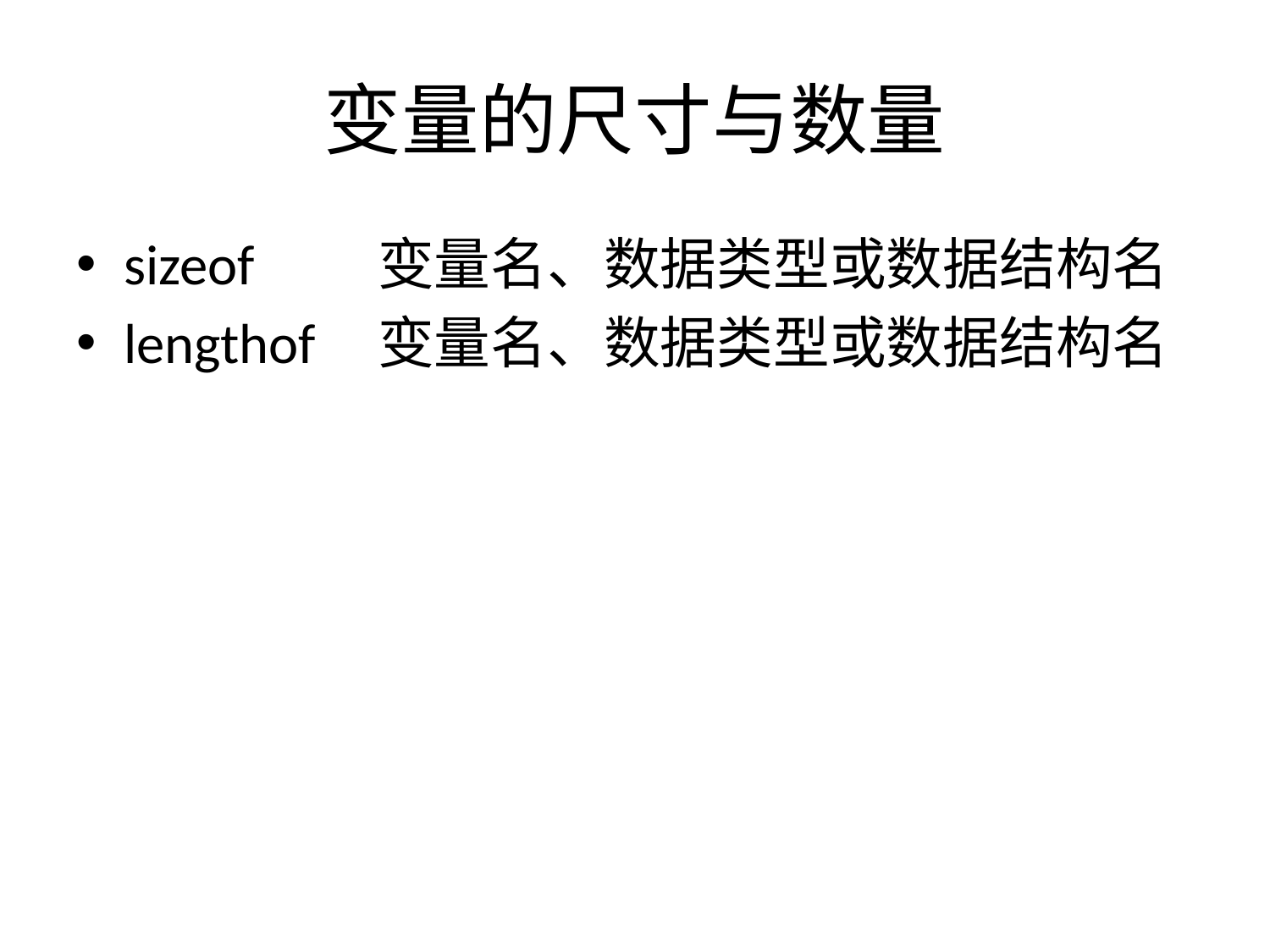

# 变量的尺寸与数量
sizeof	变量名、数据类型或数据结构名
lengthof	变量名、数据类型或数据结构名